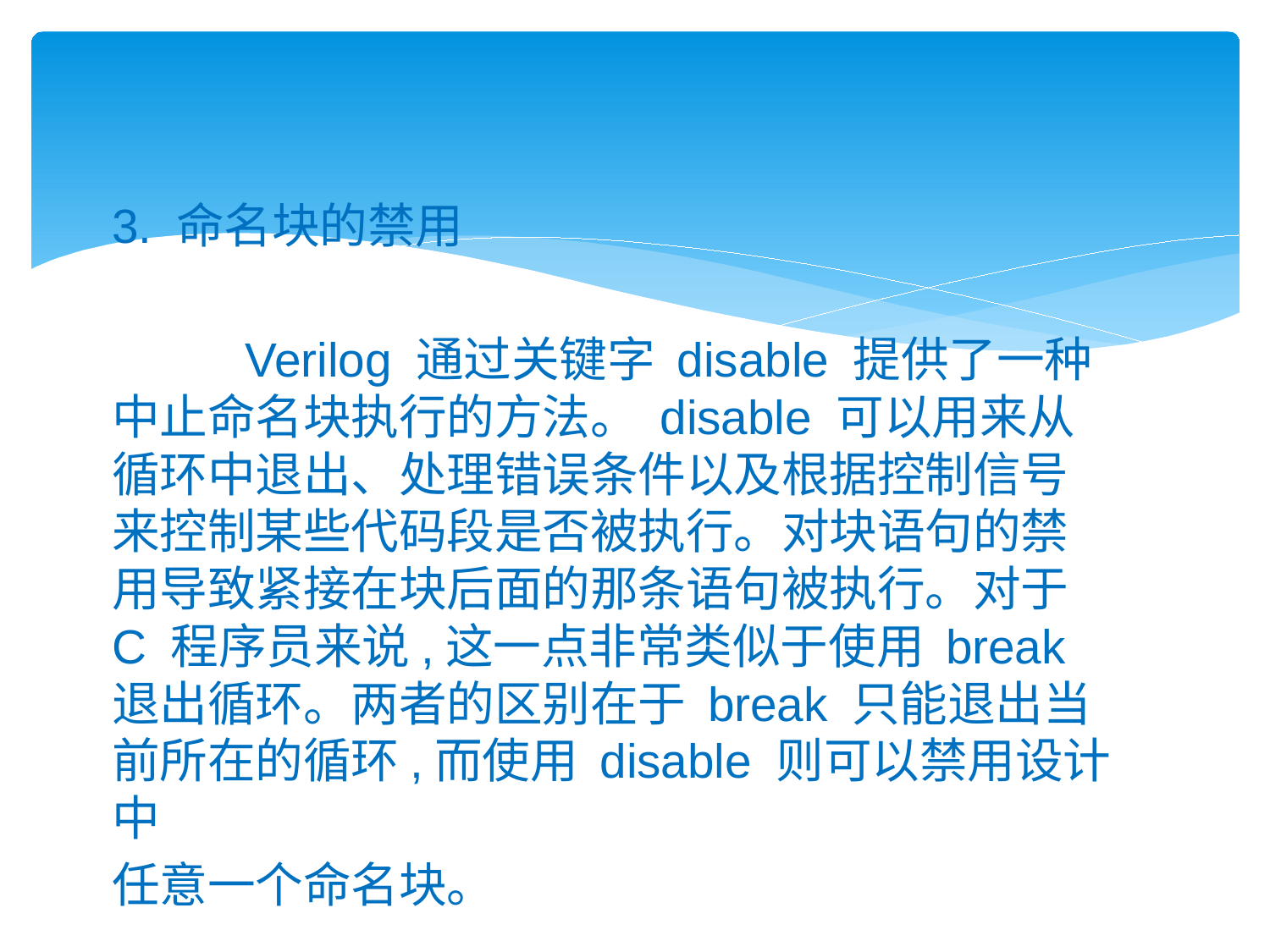

3. 命名块的禁用

          Verilog 通过关键字 disable 提供了一种中止命名块执行的方法。 disable 可以用来从循环中退出、处理错误条件以及根据控制信号来控制某些代码段是否被执行。对块语句的禁用导致紧接在块后面的那条语句被执行。对于 C 程序员来说,这一点非常类似于使用 break 退出循环。两者的区别在于 break 只能退出当前所在的循环,而使用 disable 则可以禁用设计中
任意一个命名块。